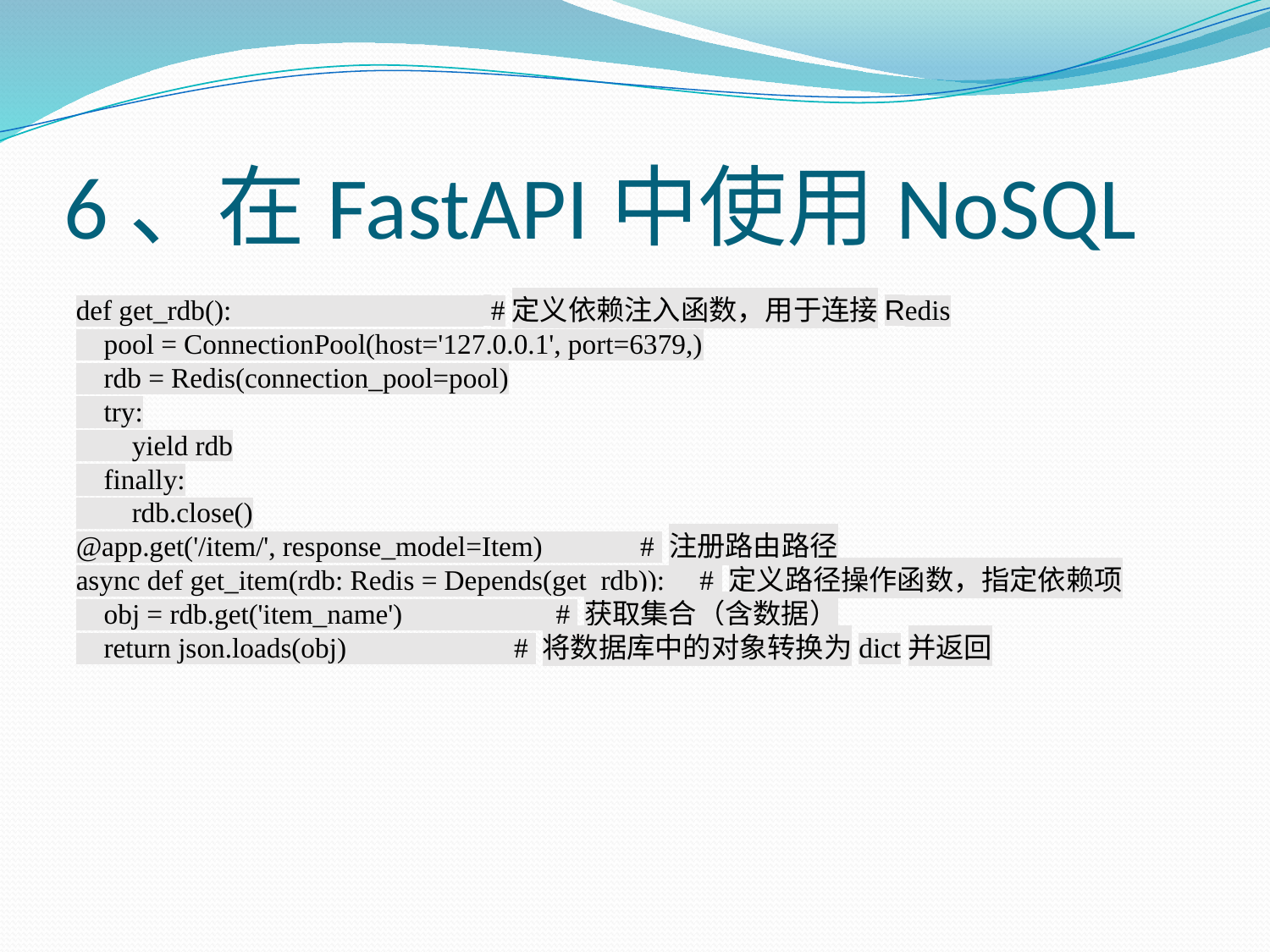

# 6、在FastAPI中使用NoSQL
def get_rdb():                                     #定义依赖注入函数，用于连接Redis    pool = ConnectionPool(host='127.0.0.1', port=6379,)    rdb = Redis(connection_pool=pool)    try:        yield rdb    finally:        rdb.close()
@app.get('/item/', response_model=Item)              # 注册路由路径
async def get_item(rdb: Redis = Depends(get_rdb)):     # 定义路径操作函数，指定依赖项
    obj = rdb.get('item_name')                      # 获取集合（含数据）
    return json.loads(obj)                        # 将数据库中的对象转换为dict并返回